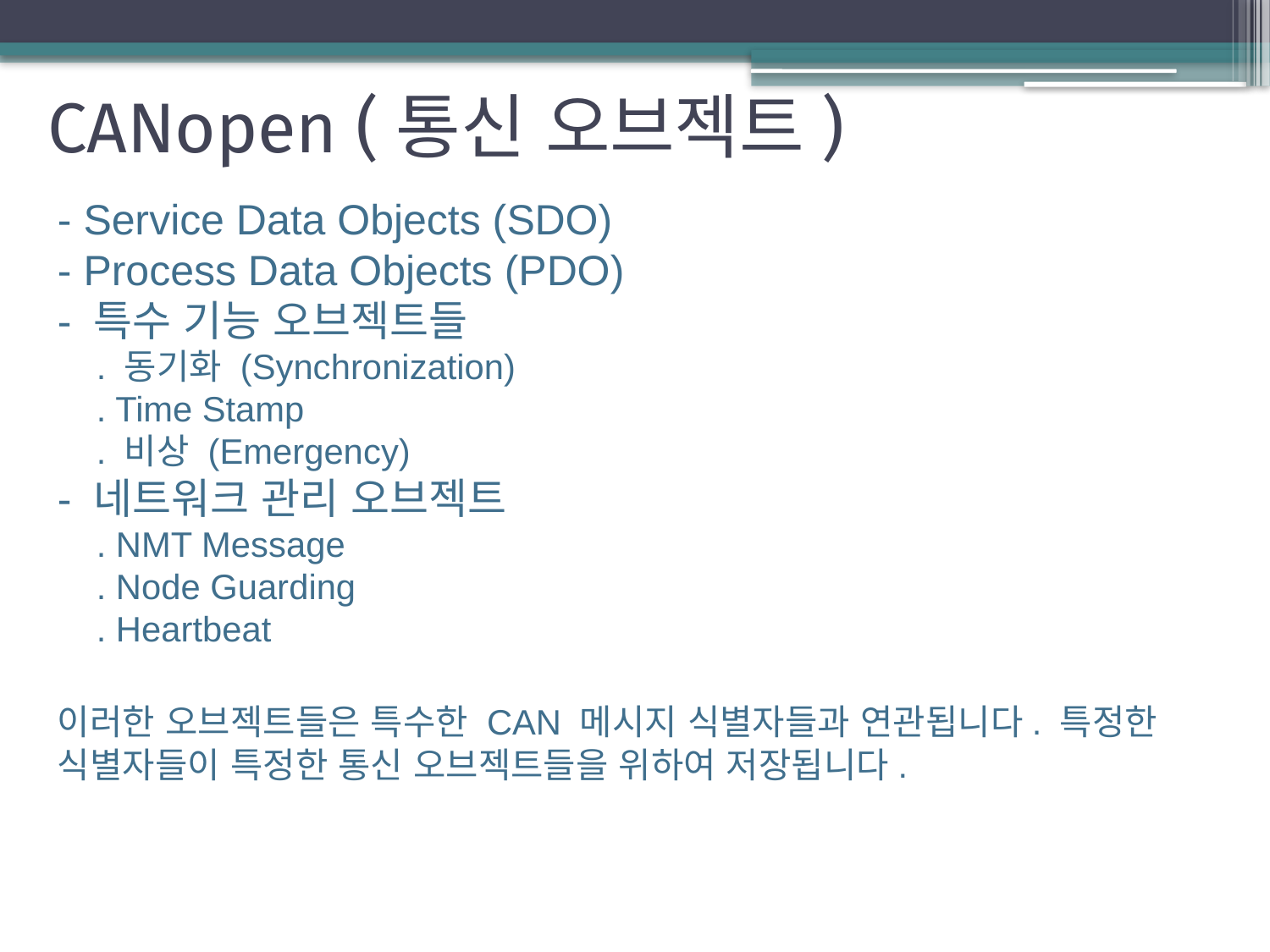

# CANopen (통신 오브젝트)
- Service Data Objects (SDO)
- Process Data Objects (PDO)
- 특수 기능 오브젝트들
    . 동기화 (Synchronization)
    . Time Stamp
    . 비상 (Emergency)
- 네트워크 관리 오브젝트
    . NMT Message
    . Node Guarding
    . Heartbeat

이러한 오브젝트들은 특수한 CAN 메시지 식별자들과 연관됩니다. 특정한 식별자들이 특정한 통신 오브젝트들을 위하여 저장됩니다.